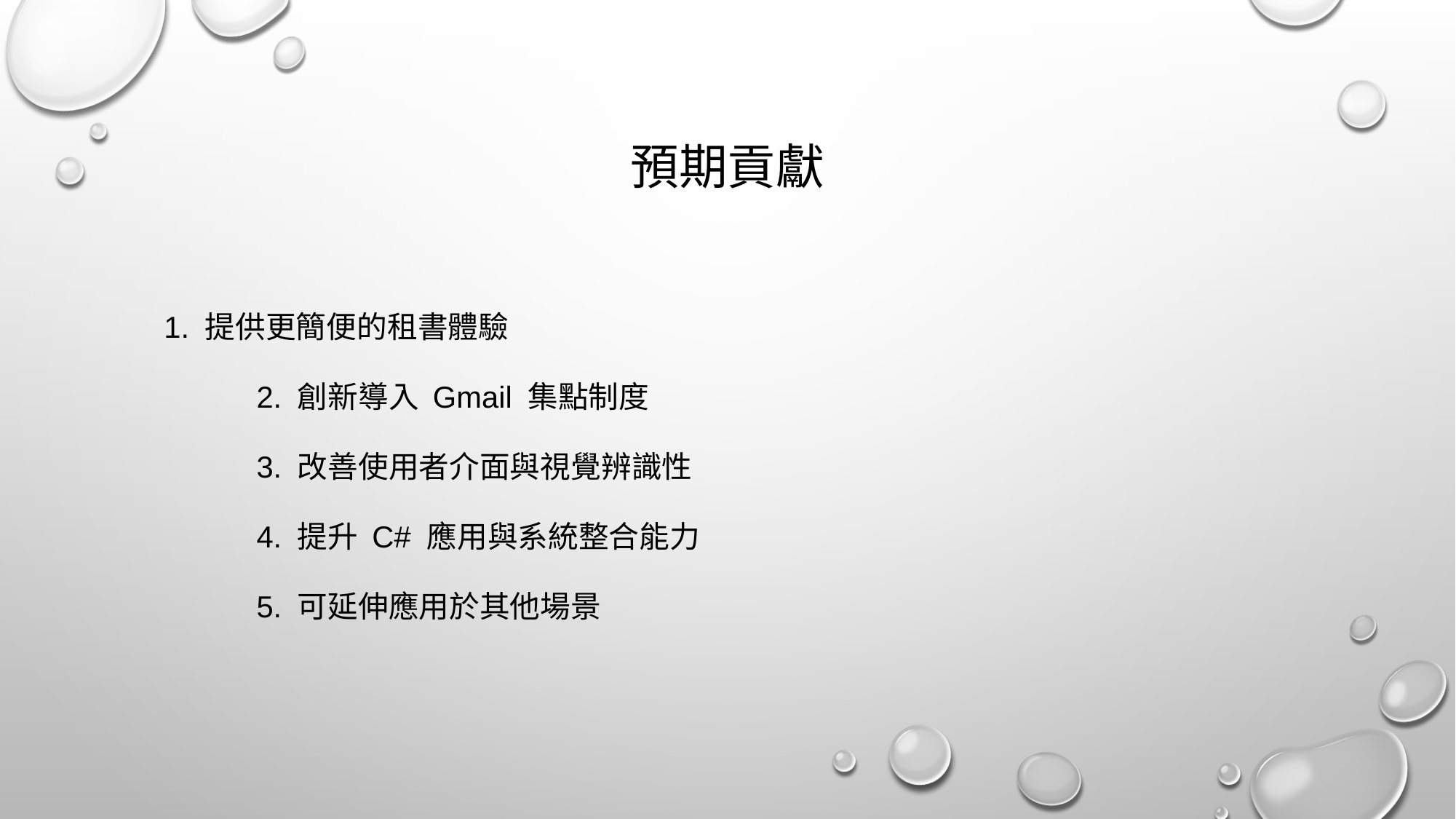

# 預期貢獻
  1. 提供更簡便的租書體驗
		2. 創新導入 Gmail 集點制度
		3. 改善使用者介面與視覺辨識性
		4. 提升 C# 應用與系統整合能力
		5. 可延伸應用於其他場景